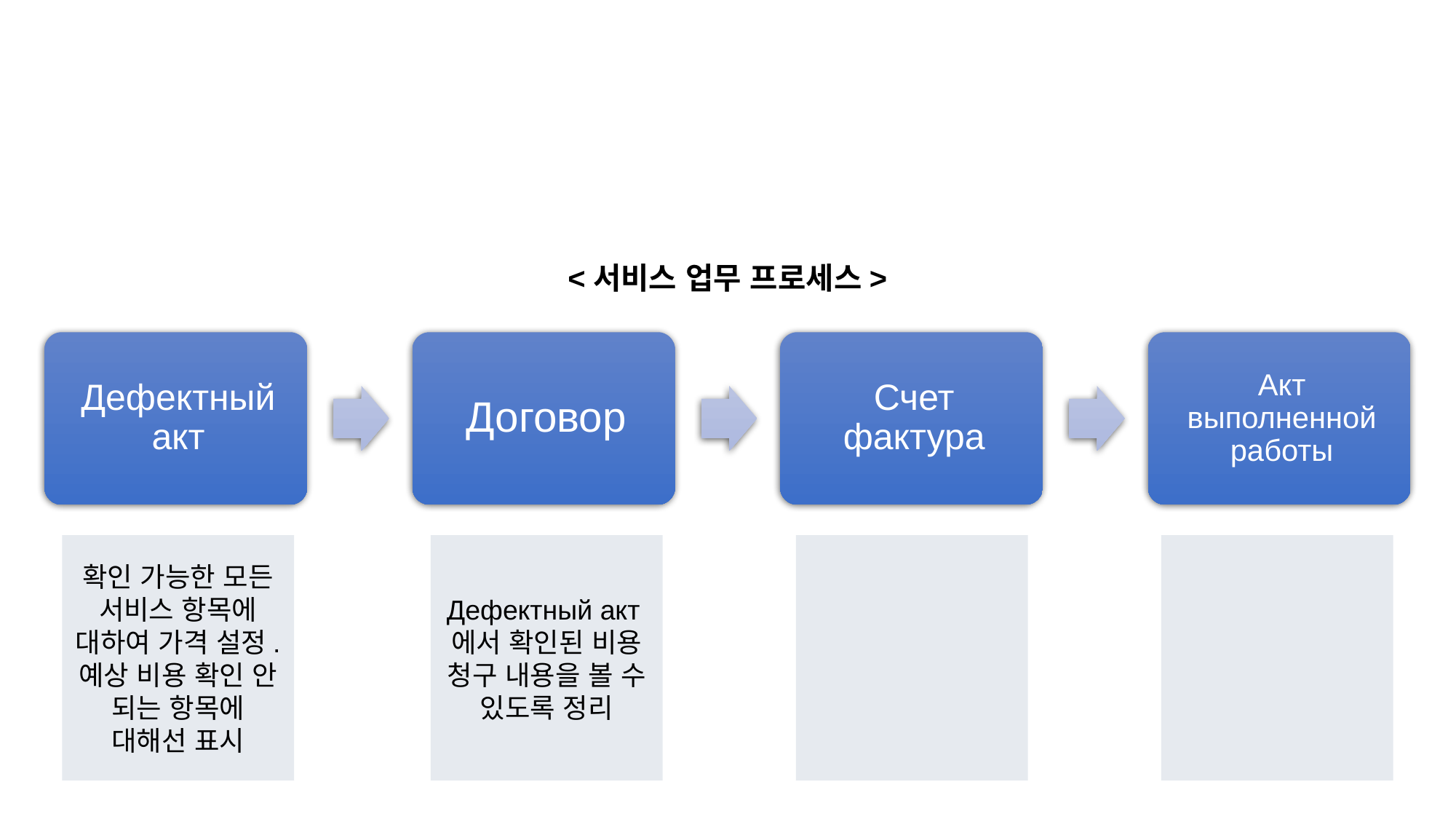

<서비스 업무 프로세스>
Дефектный акт

Договор

Счет фактура

Акт выполненной работы

확인 가능한 모든 서비스 항목에 대하여 가격 설정. 예상 비용 확인 안 되는 항목에 대해선 표시
Дефектный акт에서 확인된 비용 청구 내용을 볼 수 있도록 정리